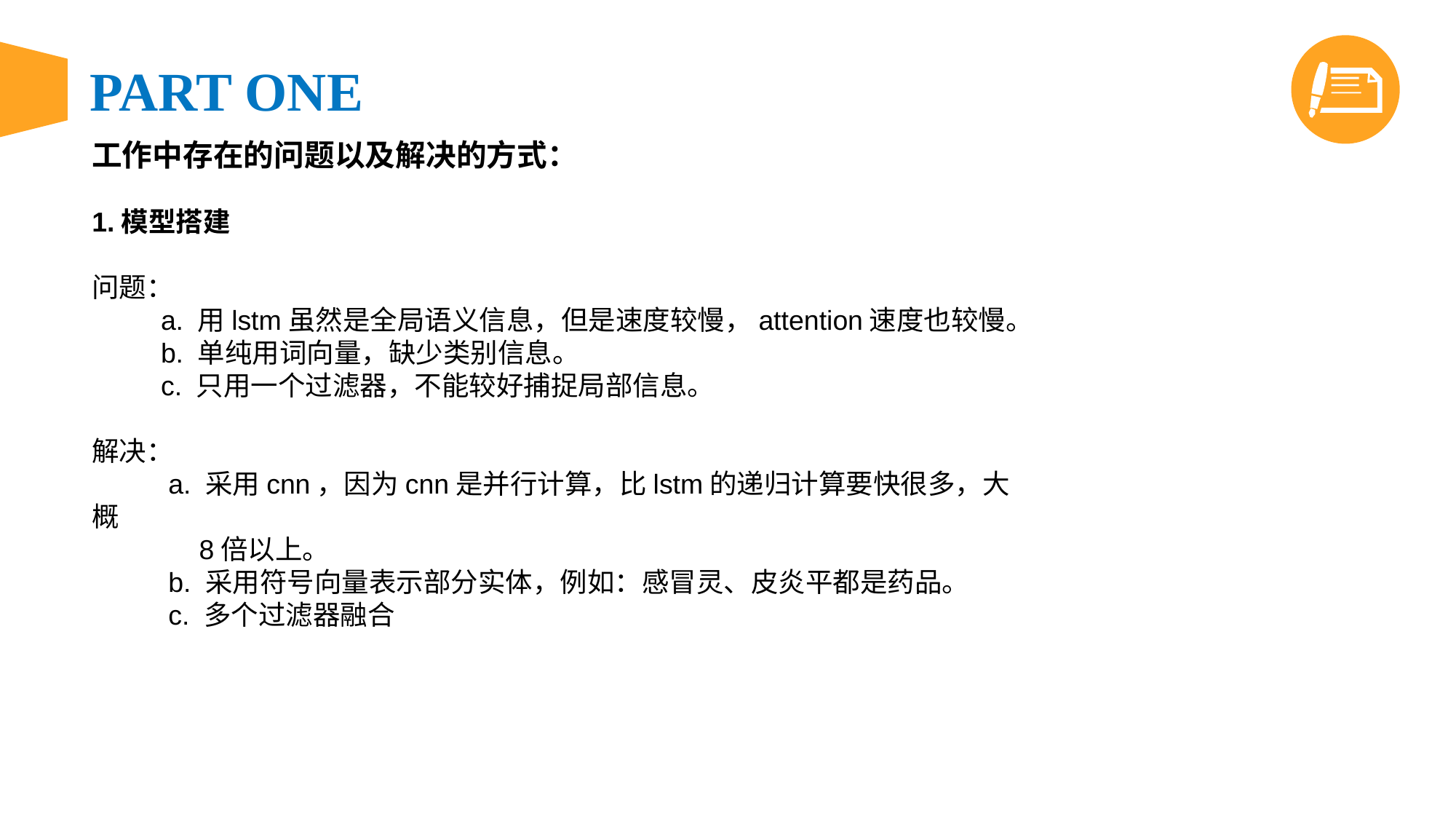

工作中存在的问题以及解决的方式：
1.模型搭建

问题：
         a. 用lstm虽然是全局语义信息，但是速度较慢，attention速度也较慢。
         b. 单纯用词向量，缺少类别信息。
         c. 只用一个过滤器，不能较好捕捉局部信息。

解决：
          a. 采用cnn，因为cnn是并行计算，比lstm的递归计算要快很多，大概
              8倍以上。
          b. 采用符号向量表示部分实体，例如：感冒灵、皮炎平都是药品。
          c. 多个过滤器融合